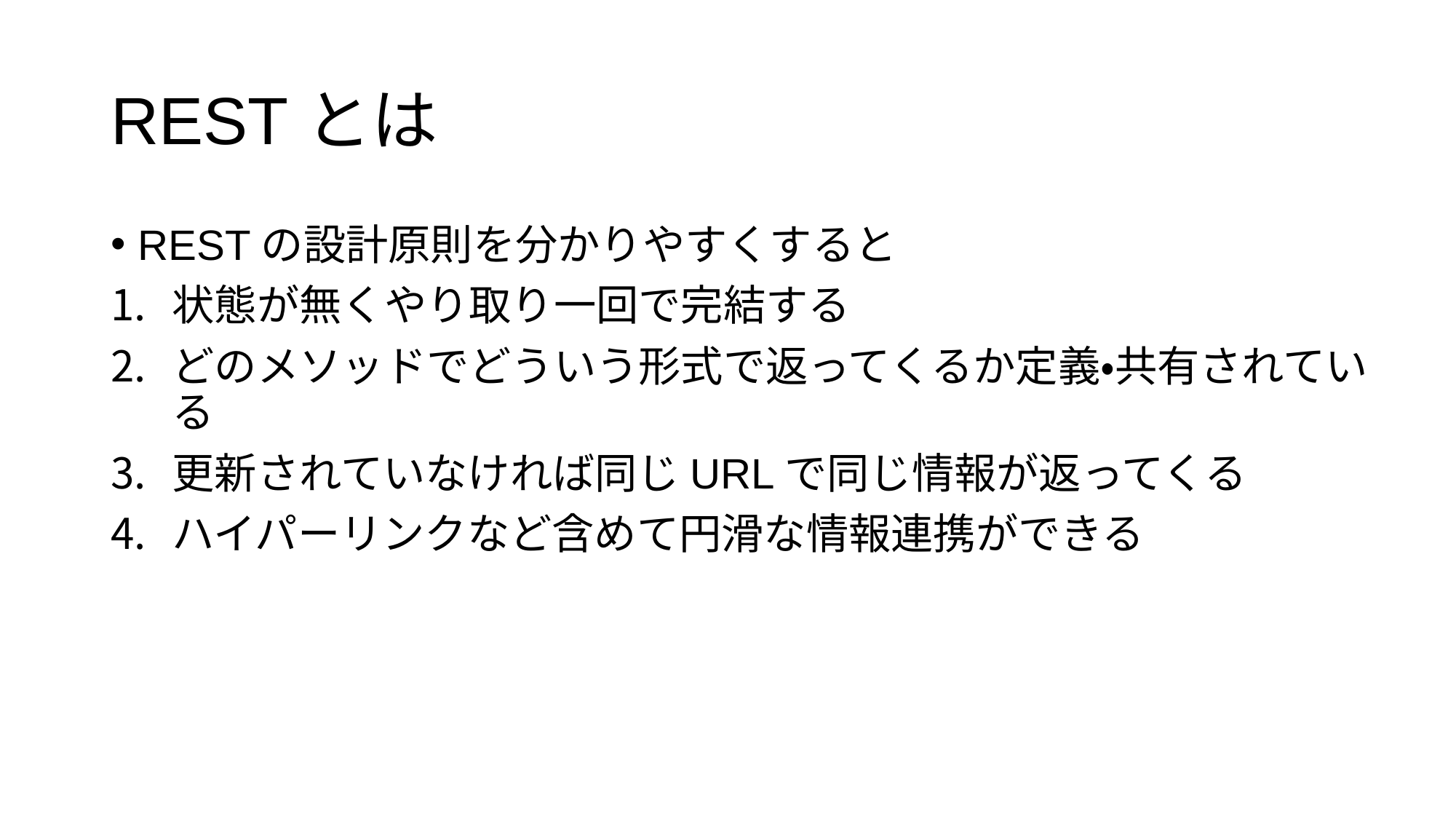

# RESTとは
RESTの設計原則を分かりやすくすると
状態が無くやり取り一回で完結する
どのメソッドでどういう形式で返ってくるか定義・共有されている
更新されていなければ同じURLで同じ情報が返ってくる
ハイパーリンクなど含めて円滑な情報連携ができる